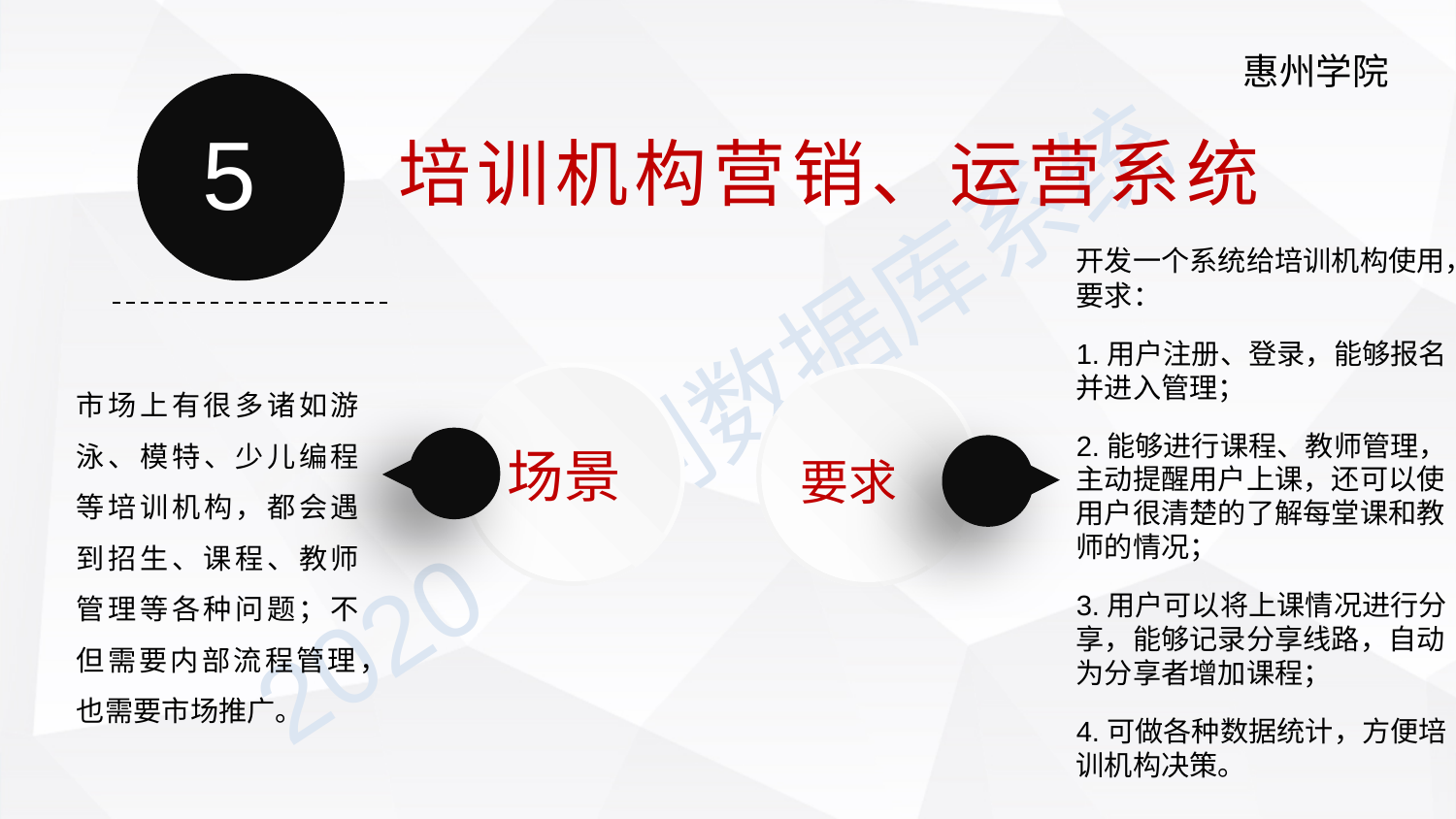

5
培训机构营销、运营系统
开发一个系统给培训机构使用，要求：
1.用户注册、登录，能够报名并进入管理；
2.能够进行课程、教师管理，主动提醒用户上课，还可以使用户很清楚的了解每堂课和教师的情况；
3.用户可以将上课情况进行分享，能够记录分享线路，自动为分享者增加课程；
4.可做各种数据统计，方便培训机构决策。

市场上有很多诸如游泳、模特、少儿编程等培训机构，都会遇到招生、课程、教师管理等各种问题；不但需要内部流程管理，也需要市场推广。

场景
要求